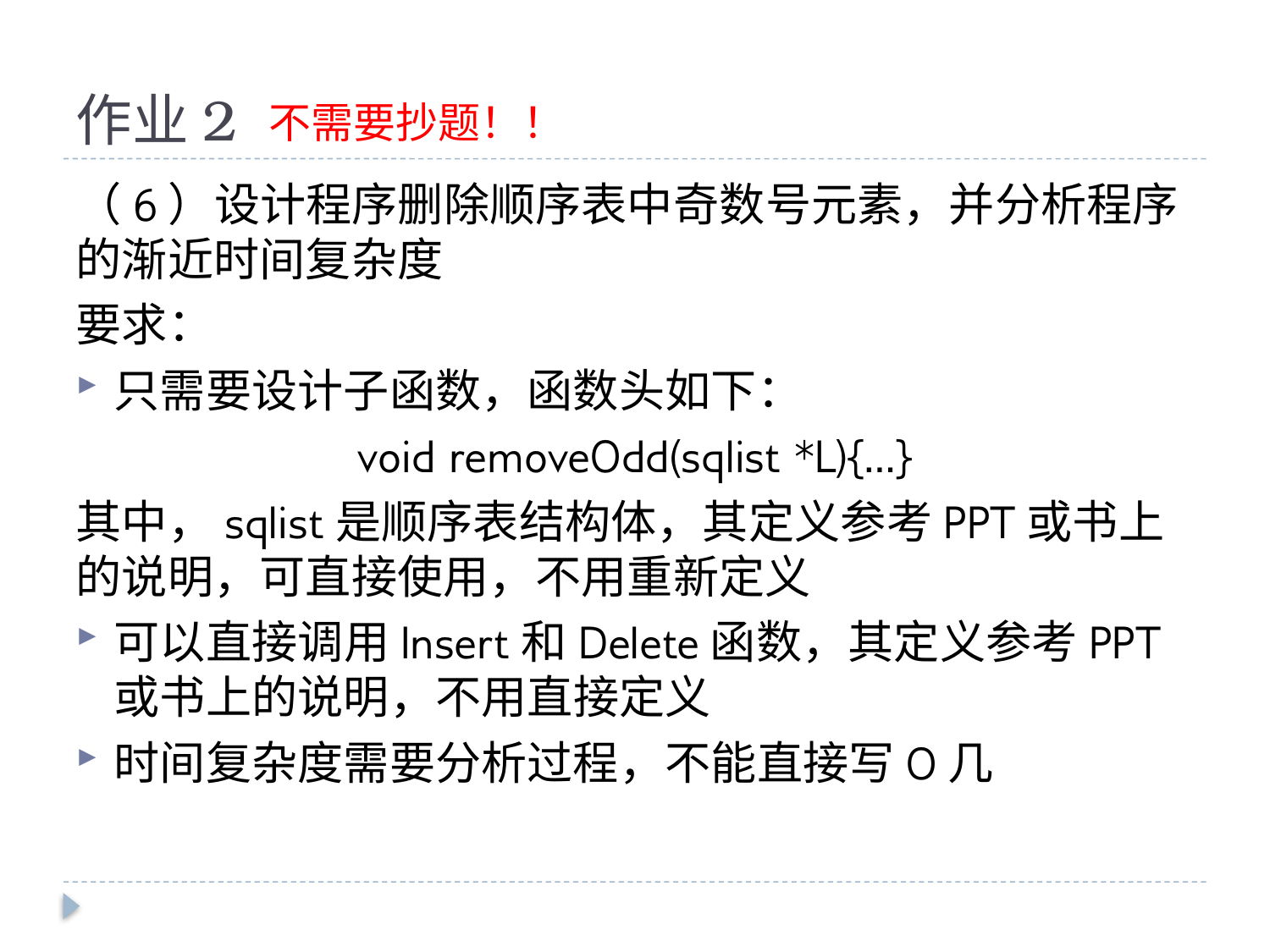

# 作业2
不需要抄题！！
（6）设计程序删除顺序表中奇数号元素，并分析程序的渐近时间复杂度
要求：
只需要设计子函数，函数头如下：
void removeOdd(sqlist *L){…}
其中，sqlist是顺序表结构体，其定义参考PPT或书上的说明，可直接使用，不用重新定义
可以直接调用Insert和Delete函数，其定义参考PPT或书上的说明，不用直接定义
时间复杂度需要分析过程，不能直接写O几